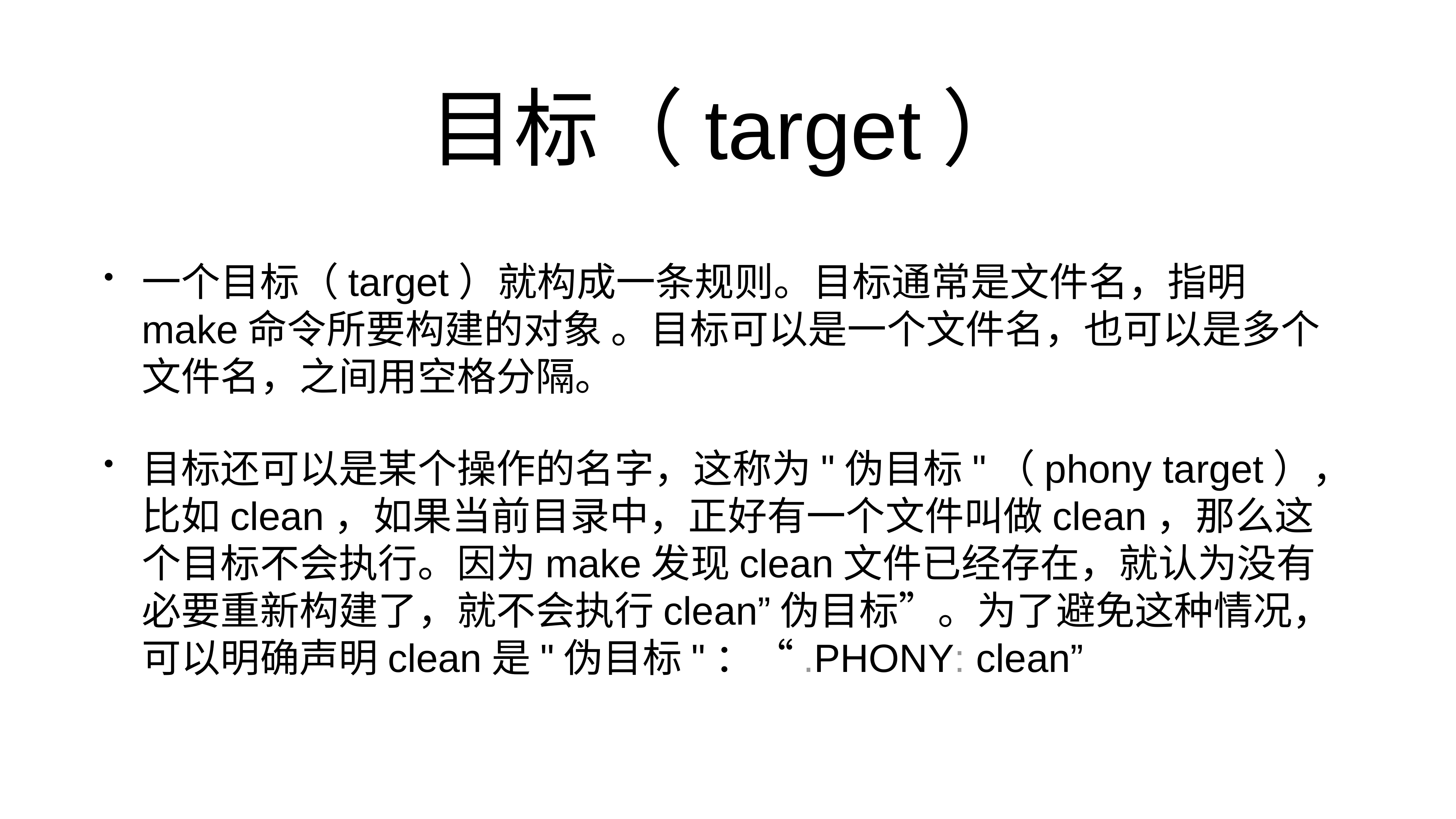

# 目标（target）
一个目标（target）就构成一条规则。目标通常是文件名，指明make命令所要构建的对象 。目标可以是一个文件名，也可以是多个文件名，之间用空格分隔。
目标还可以是某个操作的名字，这称为"伪目标"（phony target），比如clean，如果当前目录中，正好有一个文件叫做clean，那么这个目标不会执行。因为make发现clean文件已经存在，就认为没有必要重新构建了，就不会执行clean”伪目标”。为了避免这种情况，可以明确声明clean是"伪目标"：“.PHONY: clean”